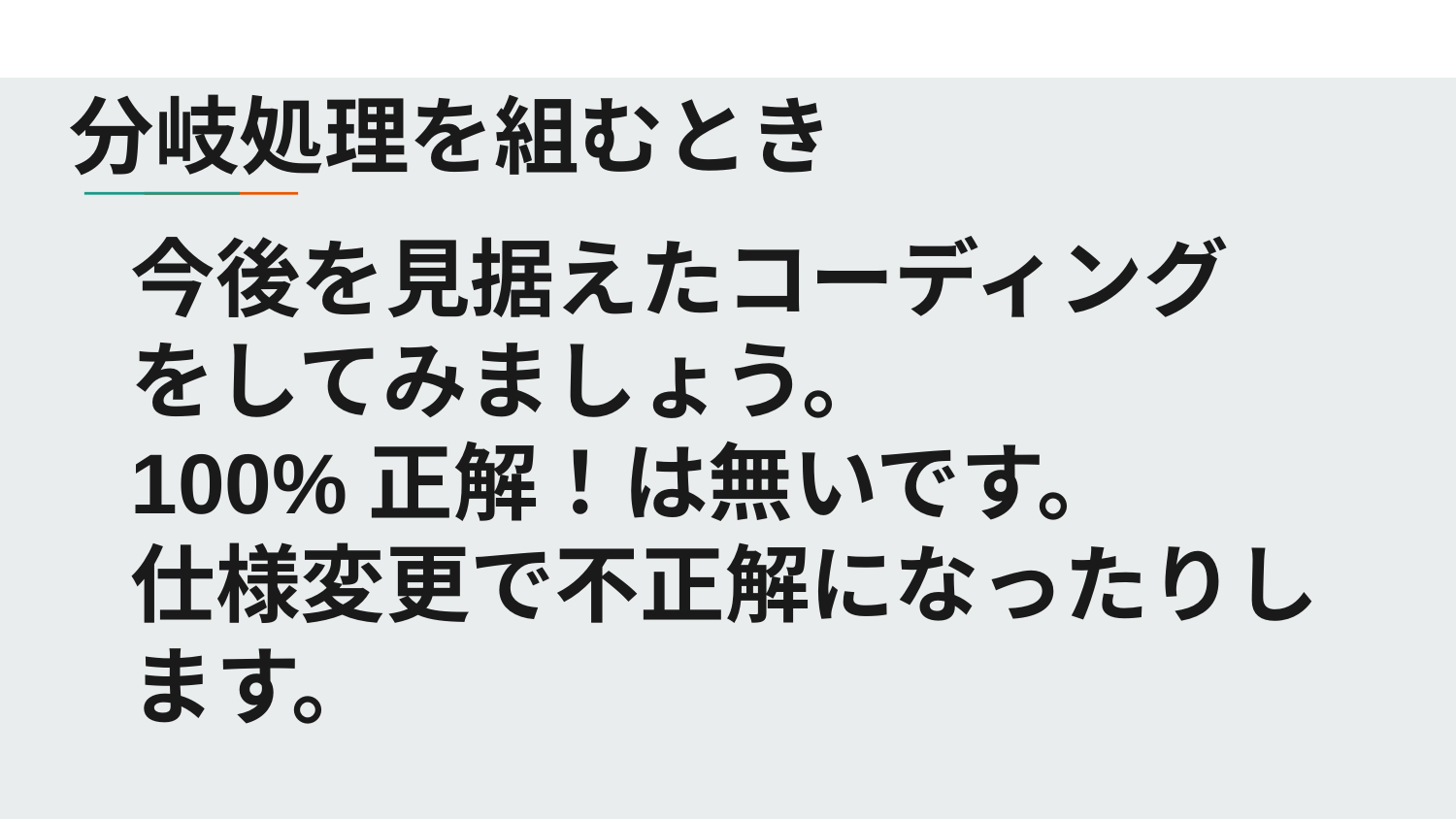

分岐処理を組むとき
# 今後を見据えたコーディング
をしてみましょう。
100%正解！は無いです。
仕様変更で不正解になったりします。